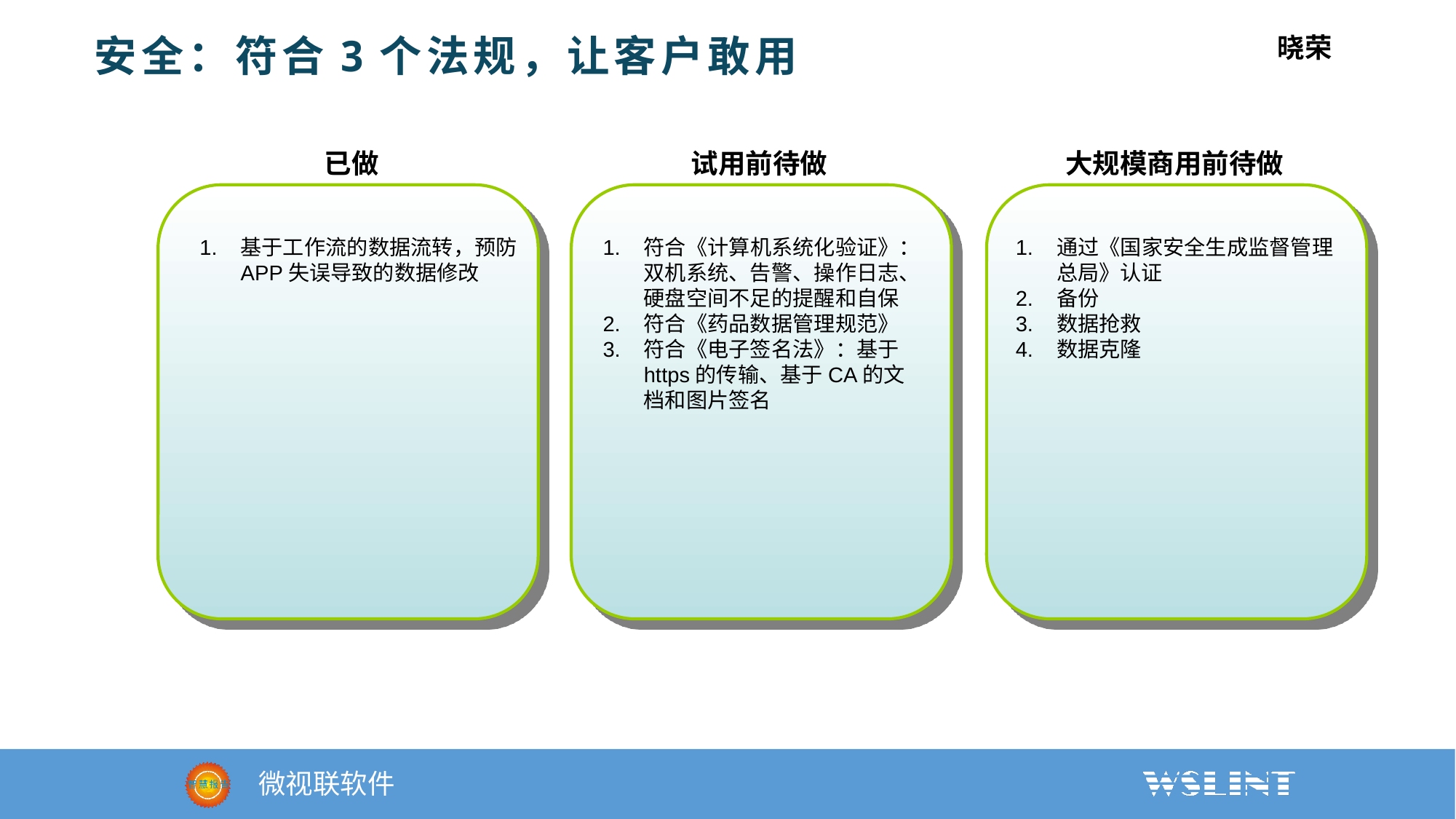

安全：符合3个法规，让客户敢用
晓荣
已做
试用前待做
大规模商用前待做

基于工作流的数据流转，预防APP失误导致的数据修改

符合《计算机系统化验证》：双机系统、告警、操作日志、硬盘空间不足的提醒和自保
符合《药品数据管理规范》
符合《电子签名法》：基于https的传输、基于CA的文档和图片签名

通过《国家安全生成监督管理总局》认证
备份
数据抢救
数据克隆